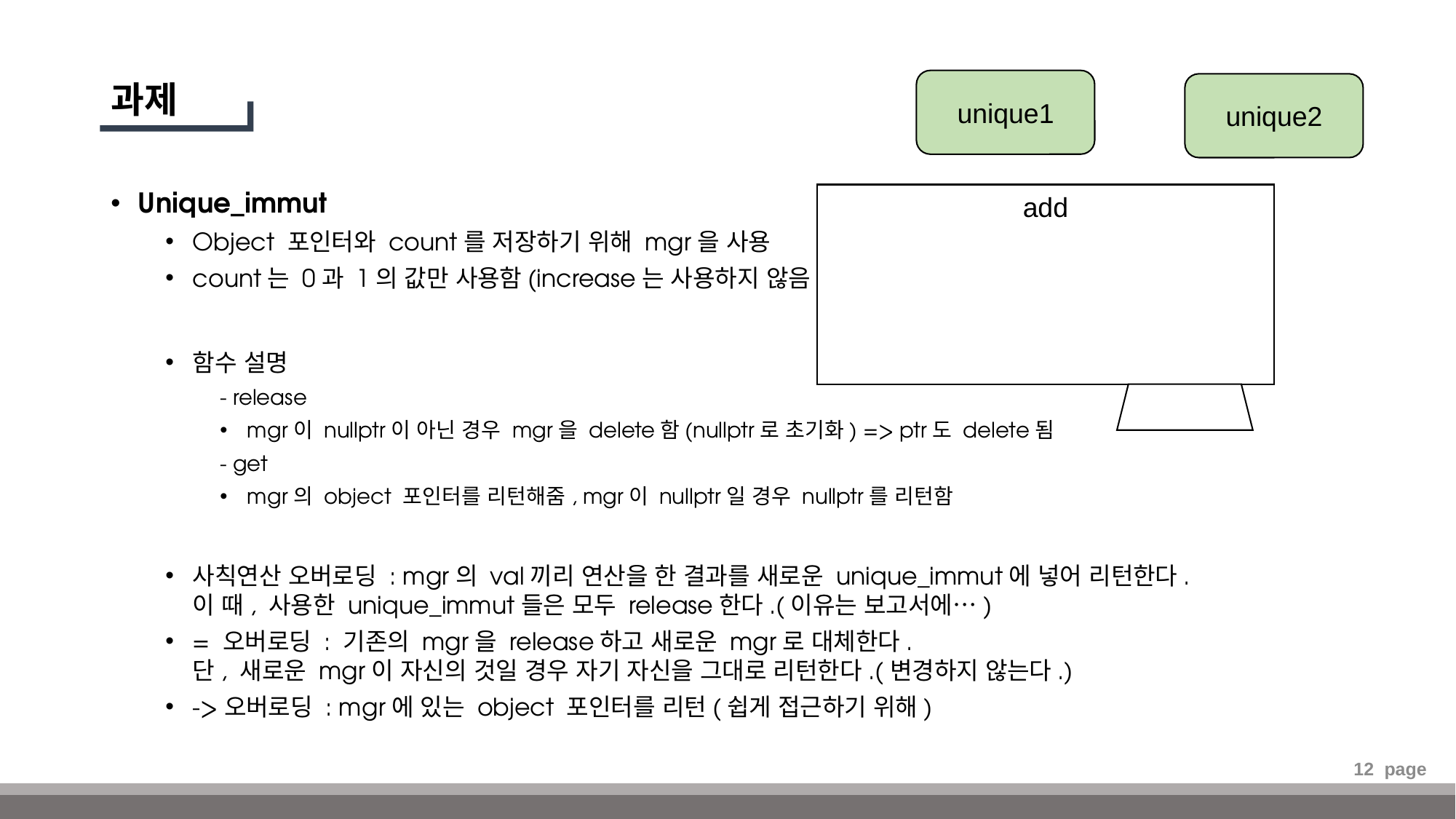

# 과제
unique1
unique2

Unique_immut
Object 포인터와 count를 저장하기 위해 mgr을 사용
count는 0과 1의 값만 사용함(increase는 사용하지 않음)

함수 설명
- release
mgr이 nullptr이 아닌 경우 mgr을 delete함(nullptr로 초기화) => ptr도 delete됨
- get
mgr의 object 포인터를 리턴해줌, mgr이 nullptr일 경우 nullptr를 리턴함

사칙연산 오버로딩 : mgr의 val끼리 연산을 한 결과를 새로운 unique_immut에 넣어 리턴한다.
이 때, 사용한 unique_immut들은 모두 release한다.(이유는 보고서에…)
= 오버로딩 : 기존의 mgr을 release하고 새로운 mgr로 대체한다.
단, 새로운 mgr이 자신의 것일 경우 자기 자신을 그대로 리턴한다.(변경하지 않는다.)
->오버로딩 : mgr에 있는 object 포인터를 리턴(쉽게 접근하기 위해)

add
unique3

12